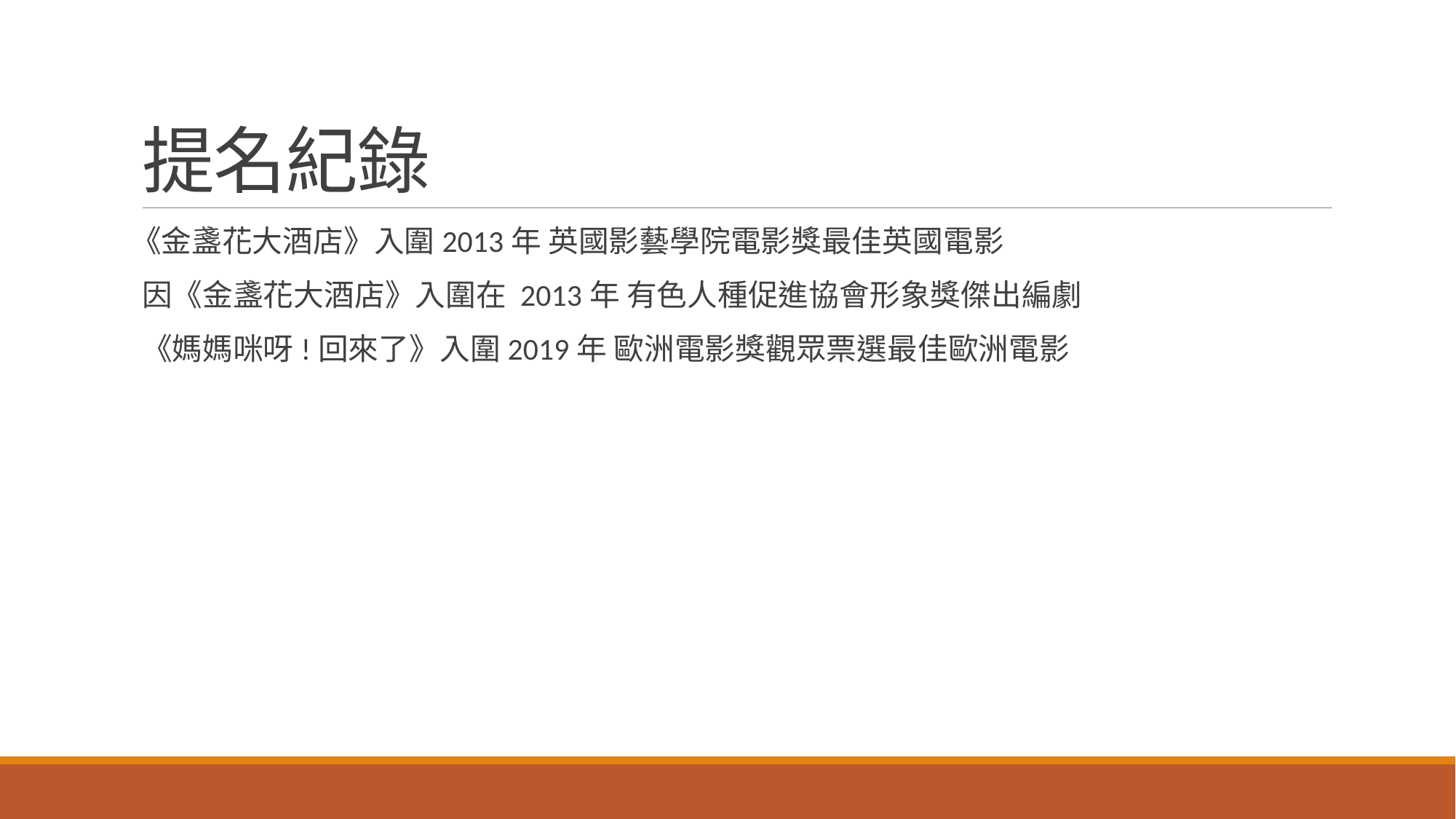

# 提名紀錄
《金盞花大酒店》入圍2013年 英國影藝學院電影獎最佳英國電影
因《金盞花大酒店》入圍在 2013年 有色人種促進協會形象獎傑出編劇
《媽媽咪呀!回來了》入圍2019年 歐洲電影獎觀眾票選最佳歐洲電影